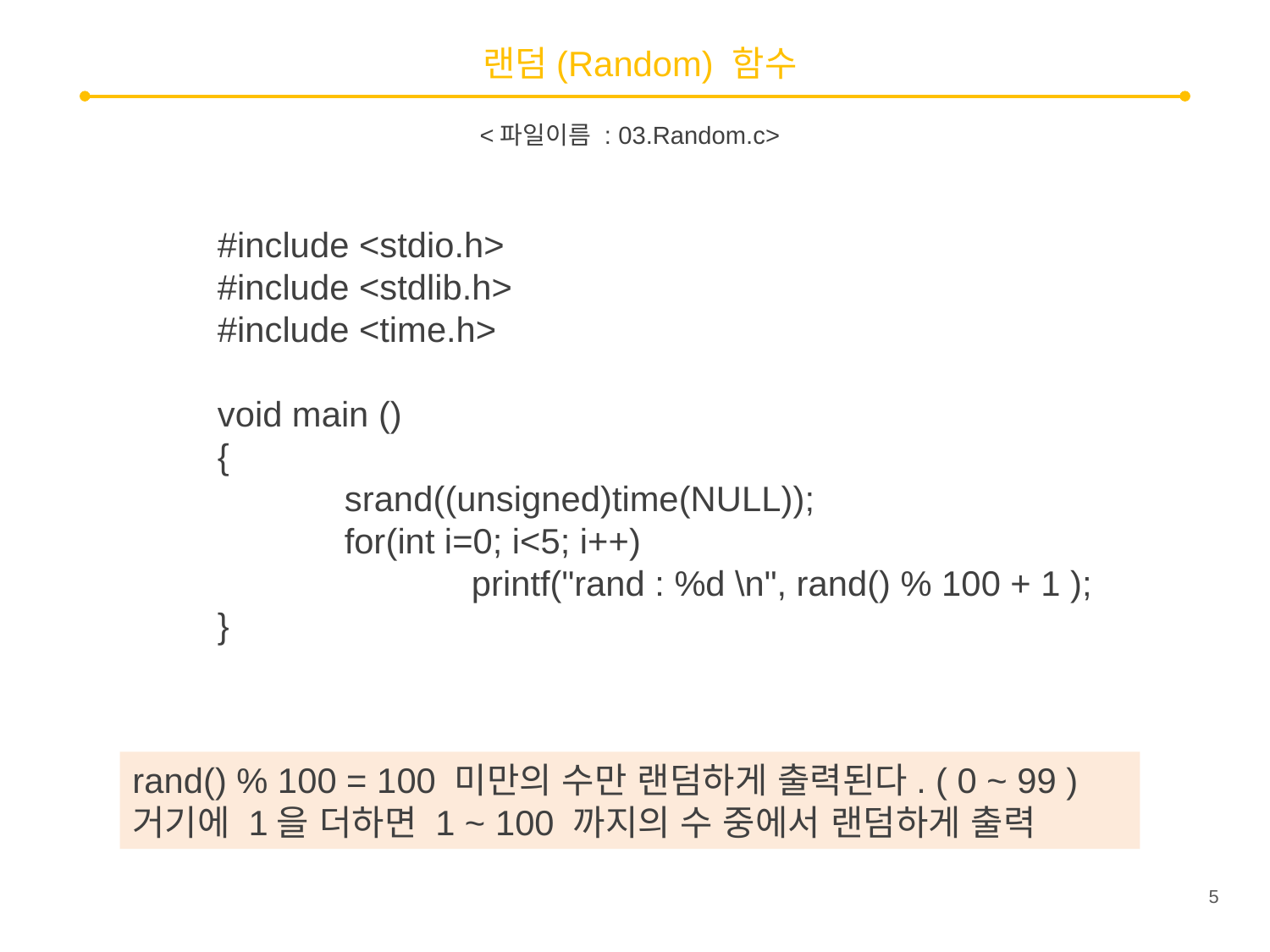

# 랜덤(Random) 함수
<파일이름 : 03.Random.c>
#include <stdio.h>
#include <stdlib.h>
#include <time.h>

void main ()
{
	srand((unsigned)time(NULL));
	for(int i=0; i<5; i++)
		printf("rand : %d \n", rand() % 100 + 1 );
}
rand() % 100 = 100 미만의 수만 랜덤하게 출력된다. ( 0 ~ 99 )
거기에 1을 더하면 1 ~ 100 까지의 수 중에서 랜덤하게 출력